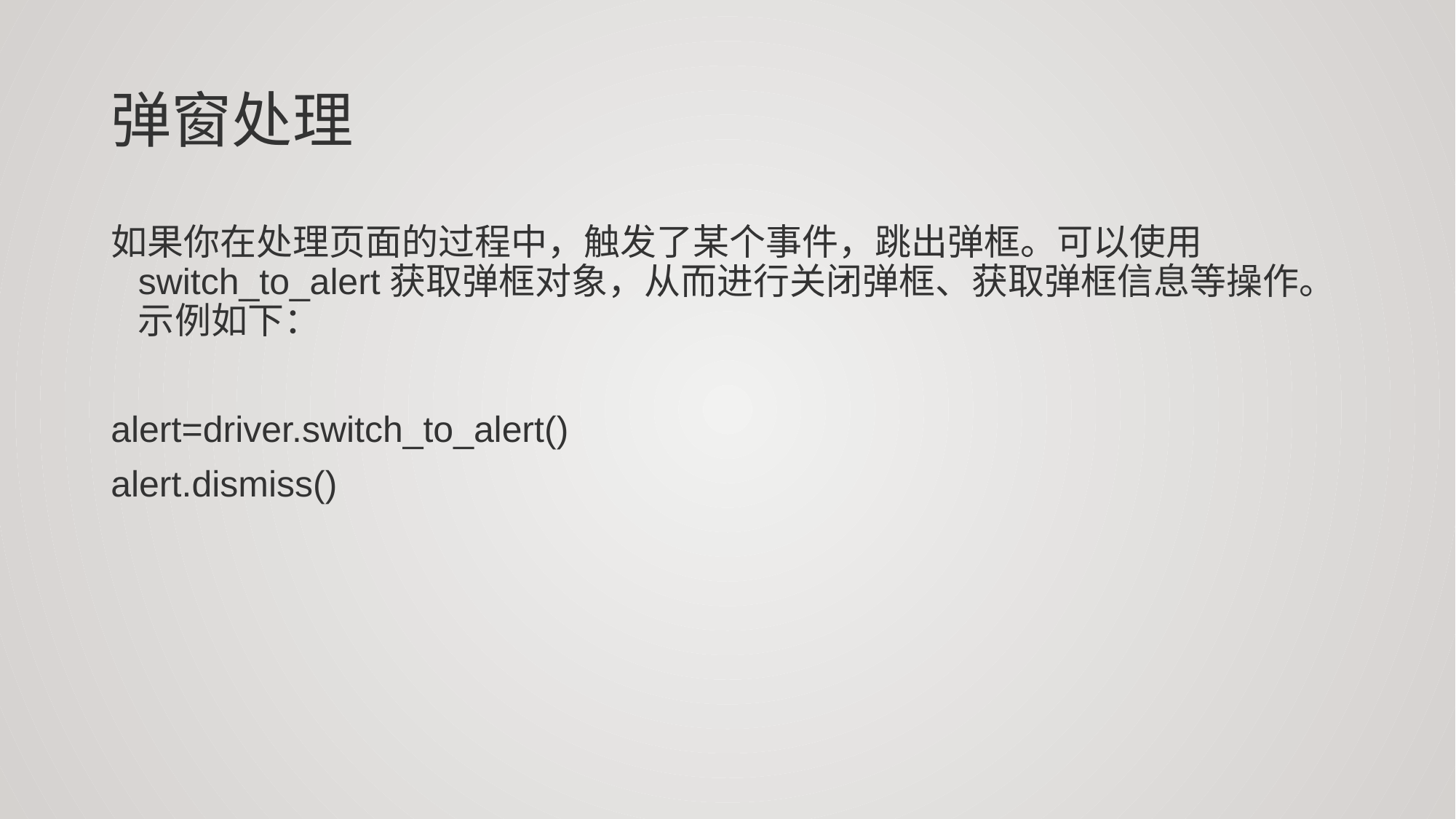

# 弹窗处理
如果你在处理页面的过程中，触发了某个事件，跳出弹框。可以使用switch_to_alert获取弹框对象，从而进行关闭弹框、获取弹框信息等操作。示例如下：

alert=driver.switch_to_alert()
alert.dismiss()